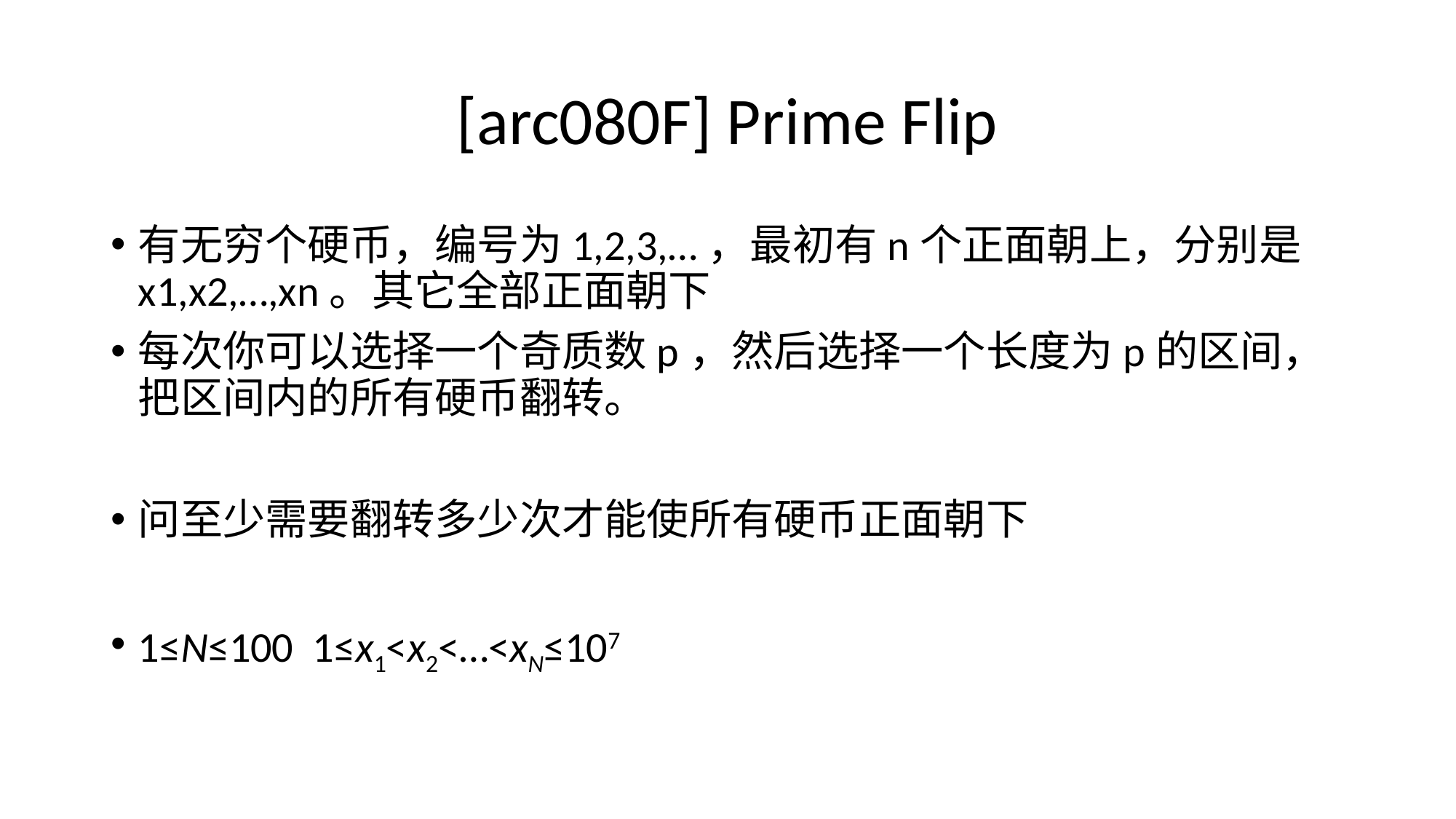

# [arc080F] Prime Flip
有无穷个硬币，编号为1,2,3,…，最初有n个正面朝上，分别是x1,x2,…,xn。其它全部正面朝下
每次你可以选择一个奇质数p，然后选择一个长度为p的区间，把区间内的所有硬币翻转。

问至少需要翻转多少次才能使所有硬币正面朝下

1≤N≤100  1≤x1<x2<…<xN≤107